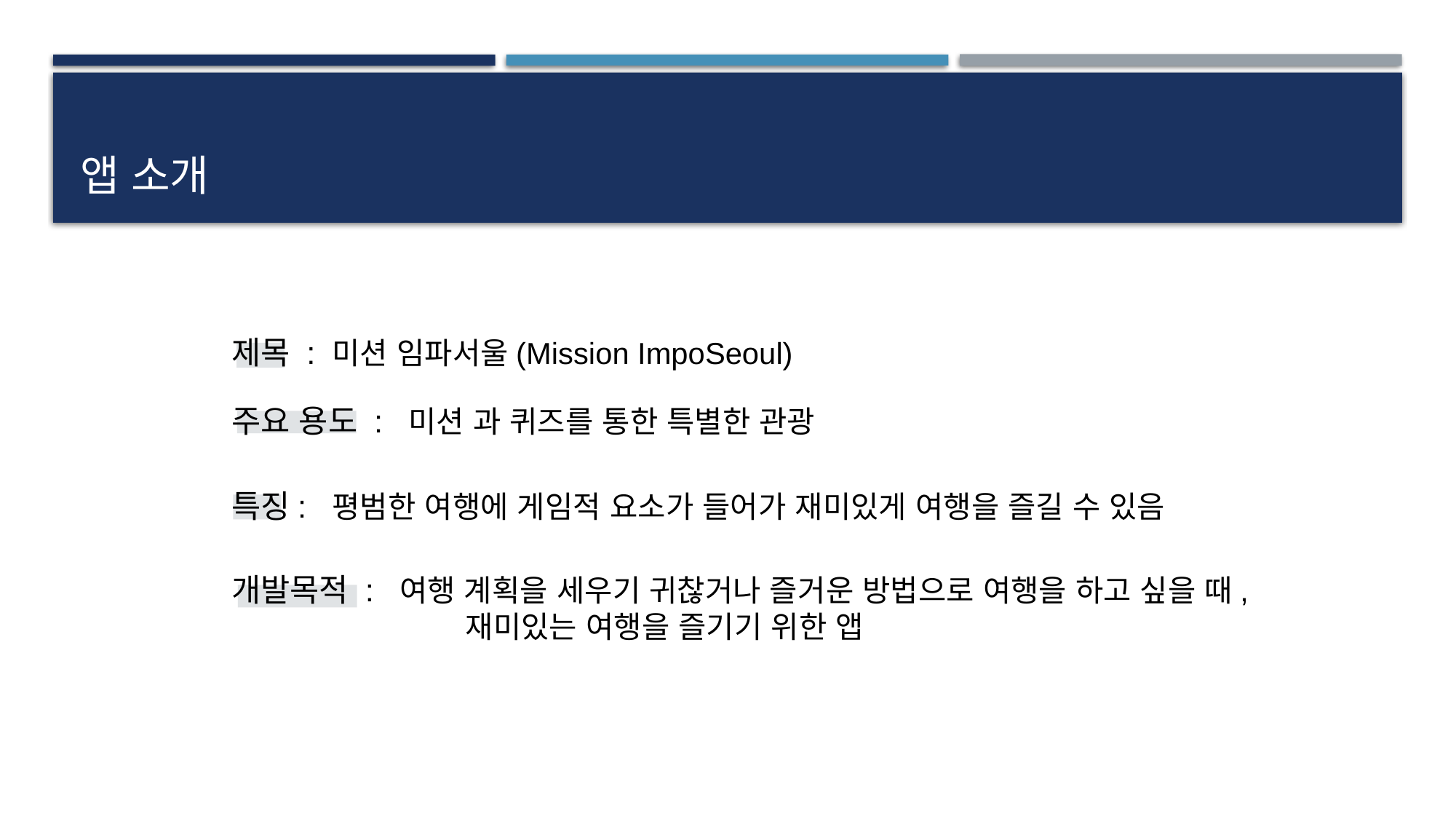

# 앱 소개
제목 : 미션 임파서울(Mission ImpoSeoul)
주요 용도 :  미션 과 퀴즈를 통한 특별한 관광
특징:  평범한 여행에 게임적 요소가 들어가 재미있게 여행을 즐길 수 있음
개발목적 :  여행 계획을 세우기 귀찮거나 즐거운 방법으로 여행을 하고 싶을 때,  			 재미있는 여행을 즐기기 위한 앱